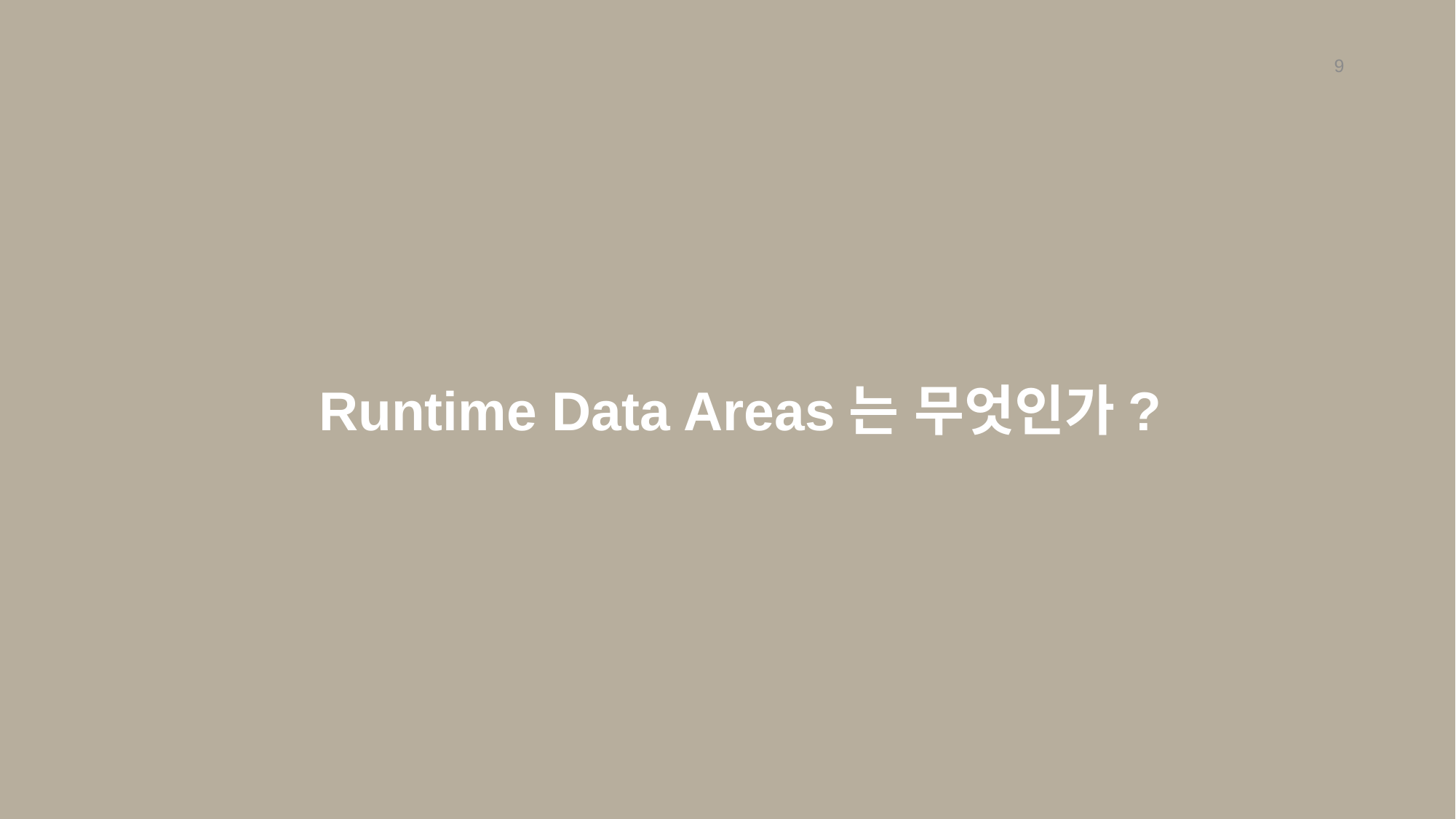

SITUATION
9
Runtime Data Areas는 무엇인가?
SADANG-STUDY